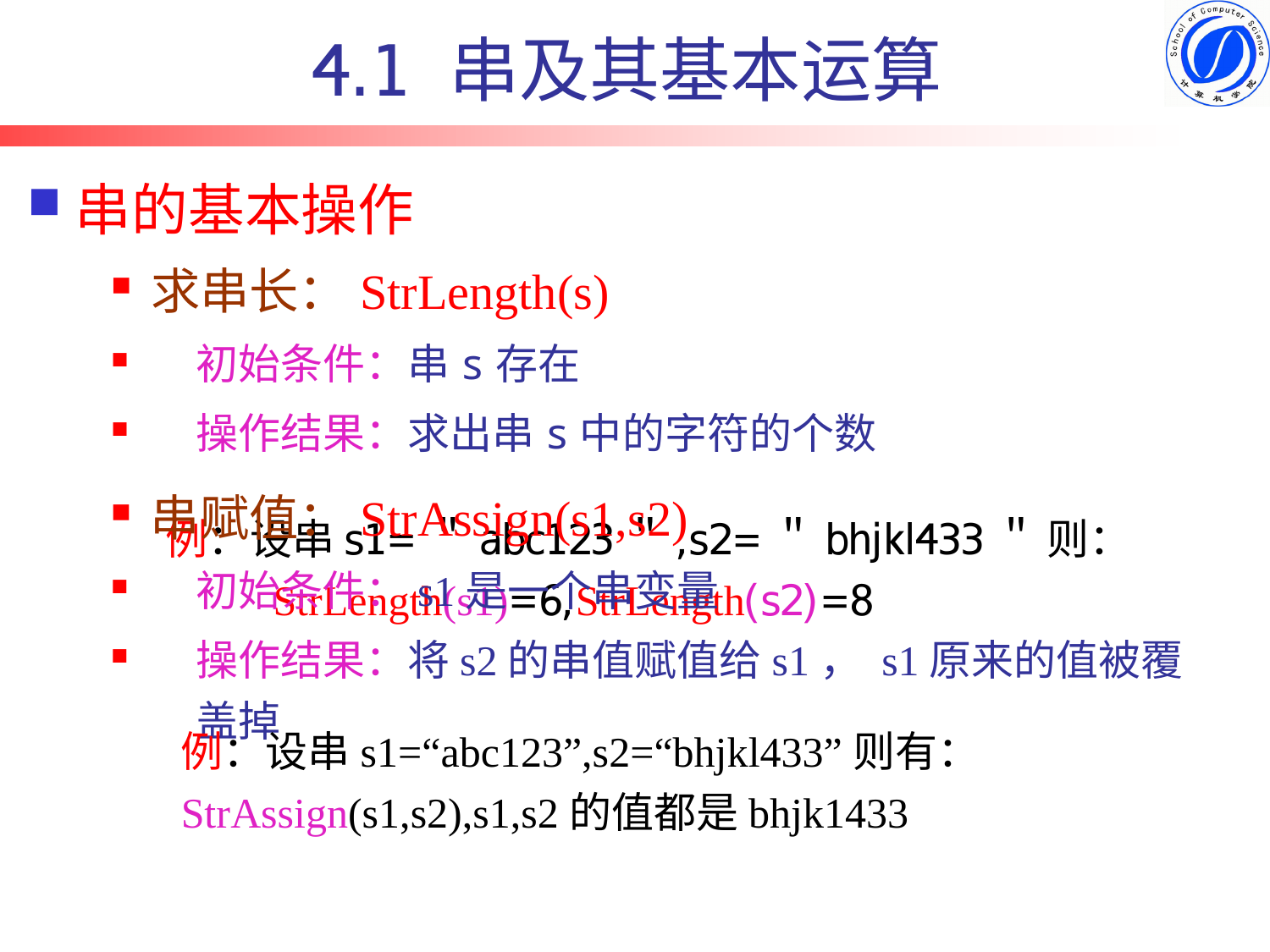

4.1 串及其基本运算
# 串的基本操作
求串长：StrLength(s)
初始条件：串s存在
操作结果：求出串s中的字符的个数

串赋值：StrAssign(s1,s2)
初始条件：s1是一个串变量
操作结果：将s2的串值赋值给s1， s1原来的值被覆盖掉

  例：设串s1=＂abc123＂,s2=＂bhjkl433＂ 则：
　　　StrLength(s1)=6,StrLength(s2)=8
例：设串s1=“abc123”,s2=“bhjkl433”则有：
StrAssign(s1,s2),s1,s2的值都是bhjk1433